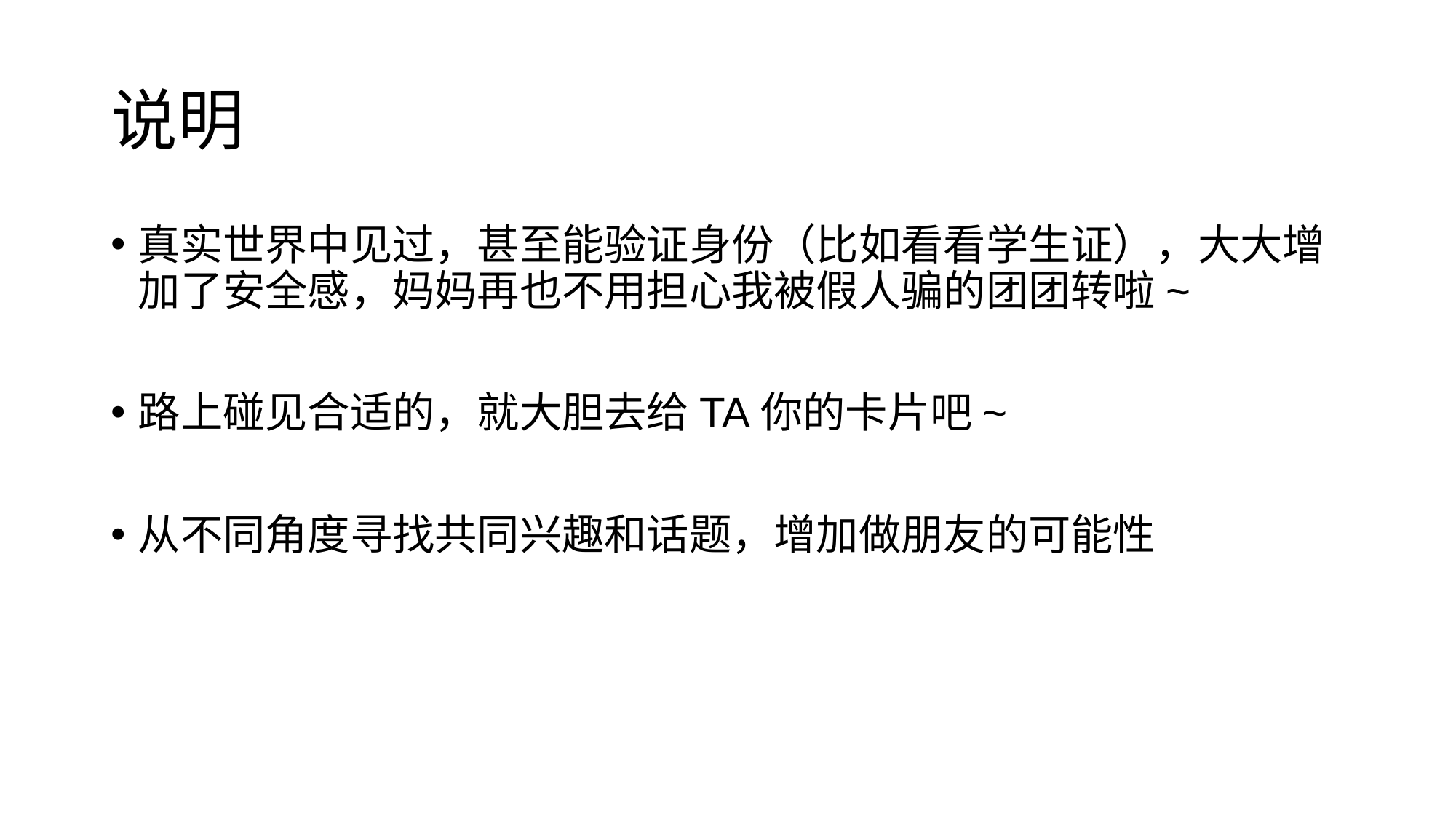

# 说明
真实世界中见过，甚至能验证身份（比如看看学生证），大大增加了安全感，妈妈再也不用担心我被假人骗的团团转啦~

路上碰见合适的，就大胆去给TA你的卡片吧~

从不同角度寻找共同兴趣和话题，增加做朋友的可能性